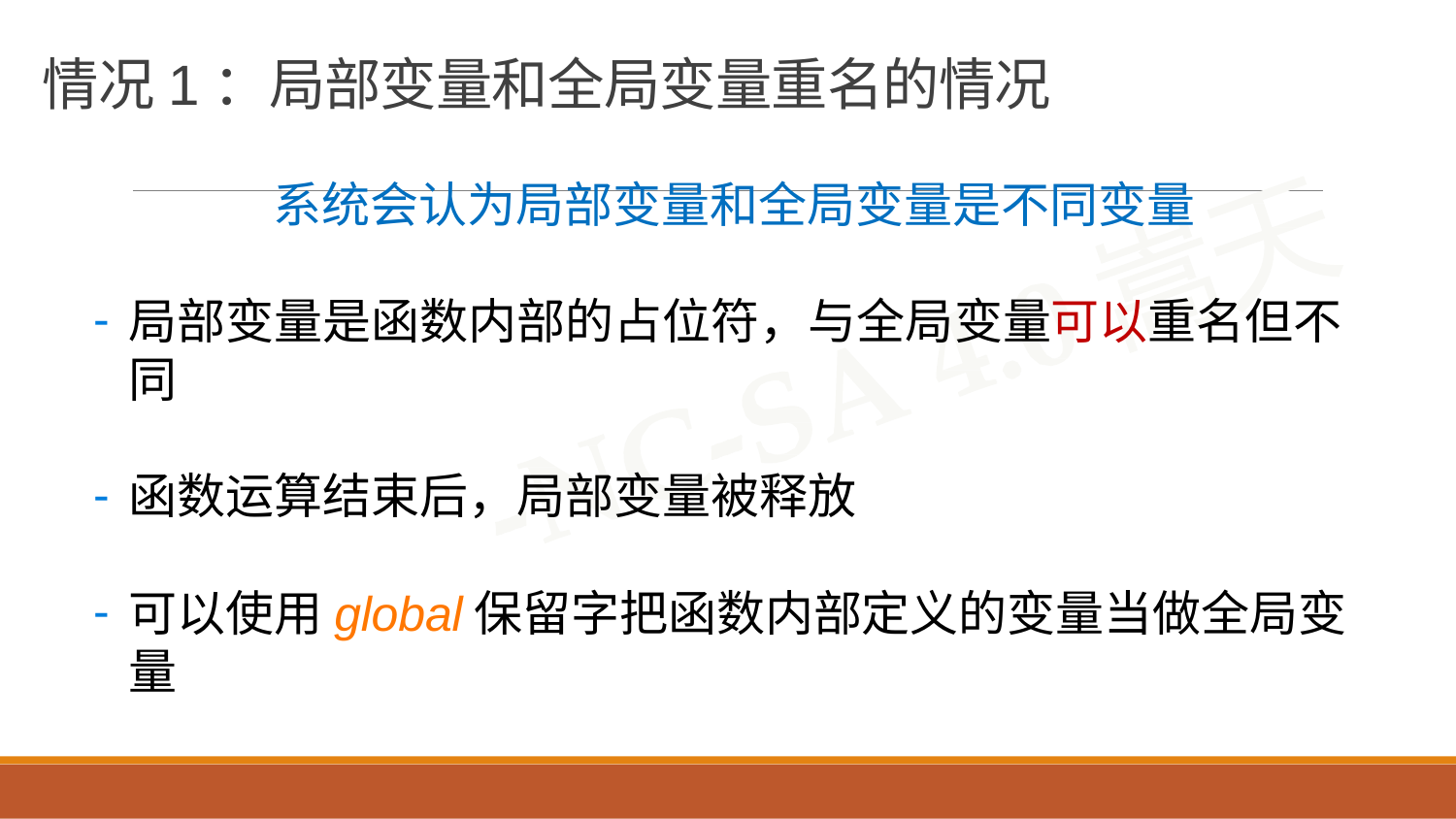

# 情况1：局部变量和全局变量重名的情况
系统会认为局部变量和全局变量是不同变量

局部变量是函数内部的占位符，与全局变量可以重名但不同

函数运算结束后，局部变量被释放

可以使用global保留字把函数内部定义的变量当做全局变量